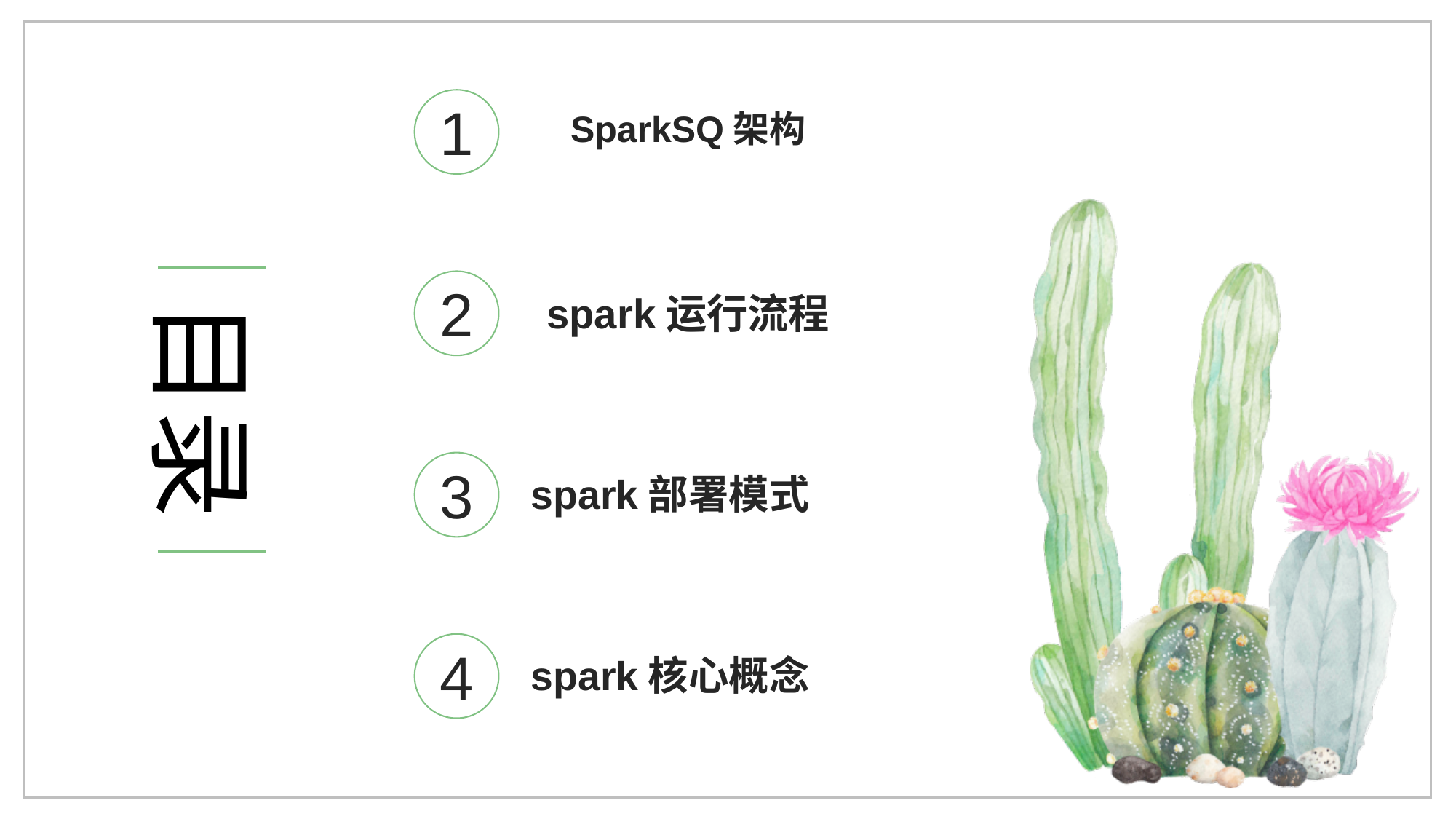

1

SparkSQ架构
目录
2

spark运行流程
3

spark部署模式
4

spark核心概念